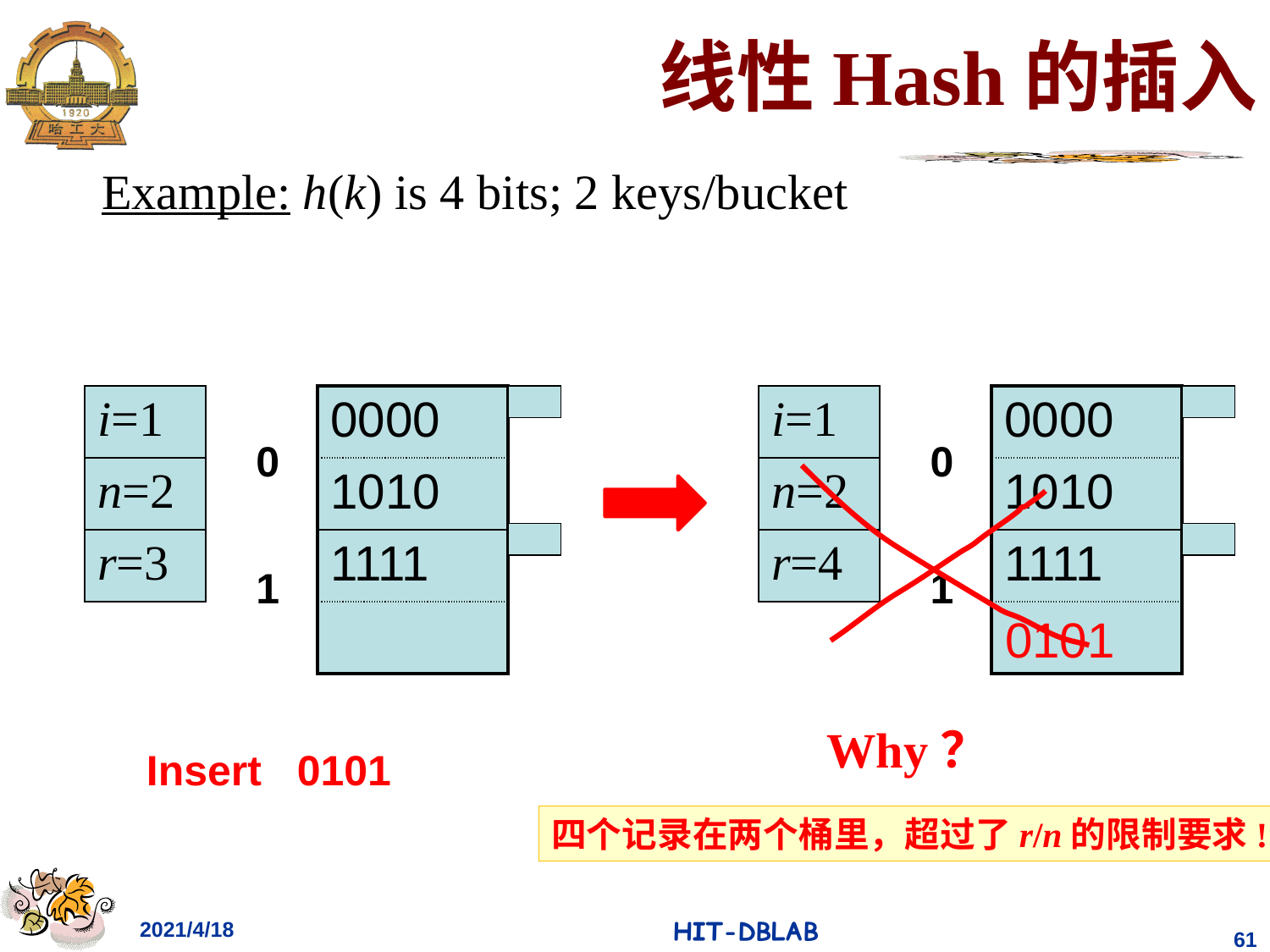

# 线性Hash的插入
Example: h(k) is 4 bits; 2 keys/bucket
| i=1 |
| --- |
| n=2 |
| r=3 |
| 0000 |
| --- |
| 1010 |
| 1111 |
|  |

0

1
| i=1 |
| --- |
| n=2 |
| r=4 |
| 0000 |
| --- |
| 1010 |
| 1111 |
|  |

0

1
0101

Why？
Insert   0101
四个记录在两个桶里，超过了r/n的限制要求!
2021/4/18
HIT-DBLAB
61